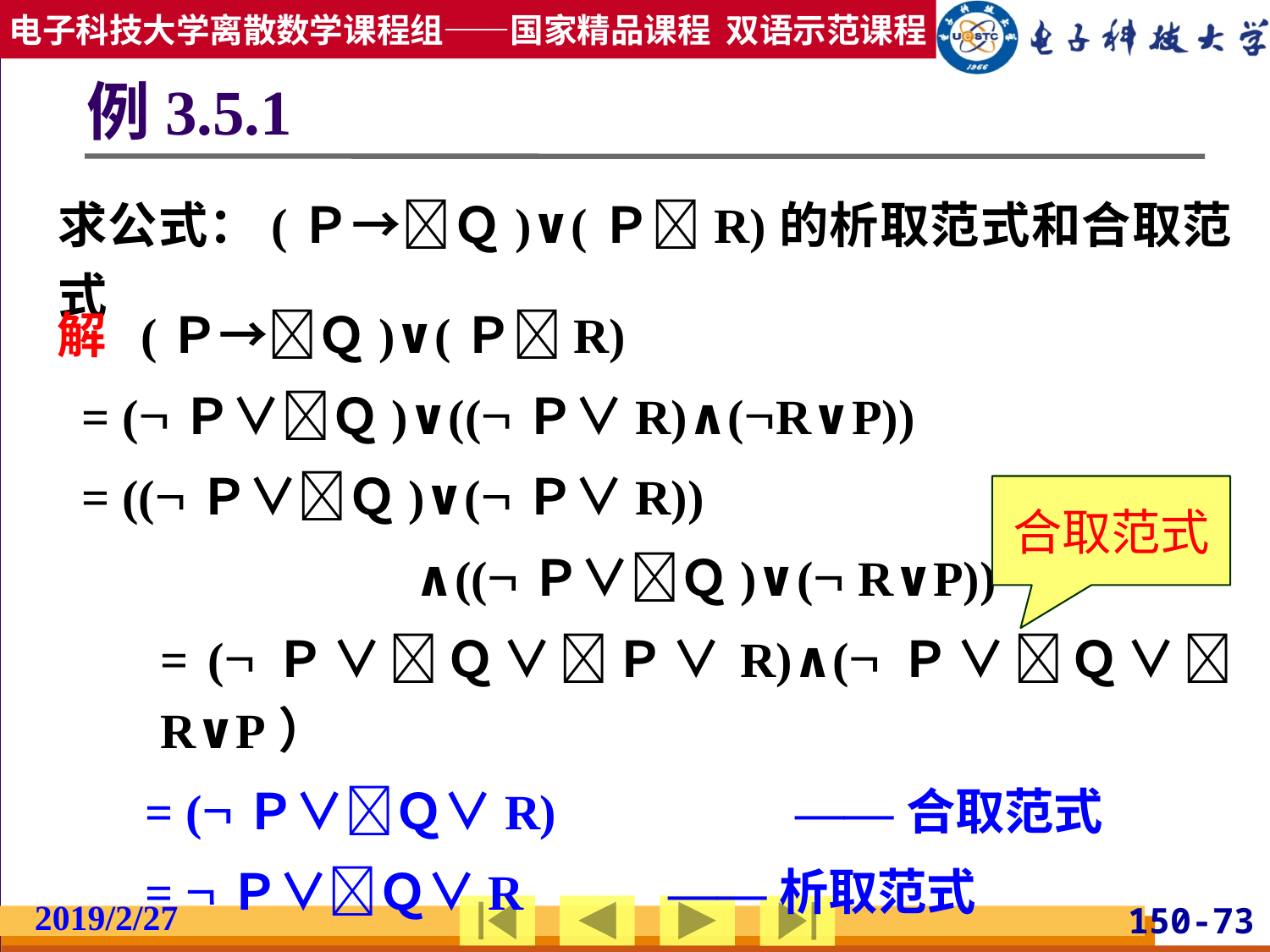

# 例3.5.1
求公式：(Ｐ→¬Ｑ)∨(Ｐ↔R)的析取范式和合取范式
解  (Ｐ→¬Ｑ)∨(Ｐ↔R)
  = (¬Ｐ∨¬Ｑ)∨((¬Ｐ∨R)∧(¬R∨P))
  = ((¬Ｐ∨¬Ｑ)∨(¬Ｐ∨R))
			∧((¬Ｐ∨¬Ｑ)∨(¬ R∨P))
  = (¬Ｐ∨¬Ｑ∨¬Ｐ∨R)∧(¬Ｐ∨¬Ｑ∨¬ R∨P）
  = (¬Ｐ∨¬Ｑ∨R)		——合取范式
  = ¬Ｐ∨¬Ｑ∨R		——析取范式
合取范式
2019/2/27